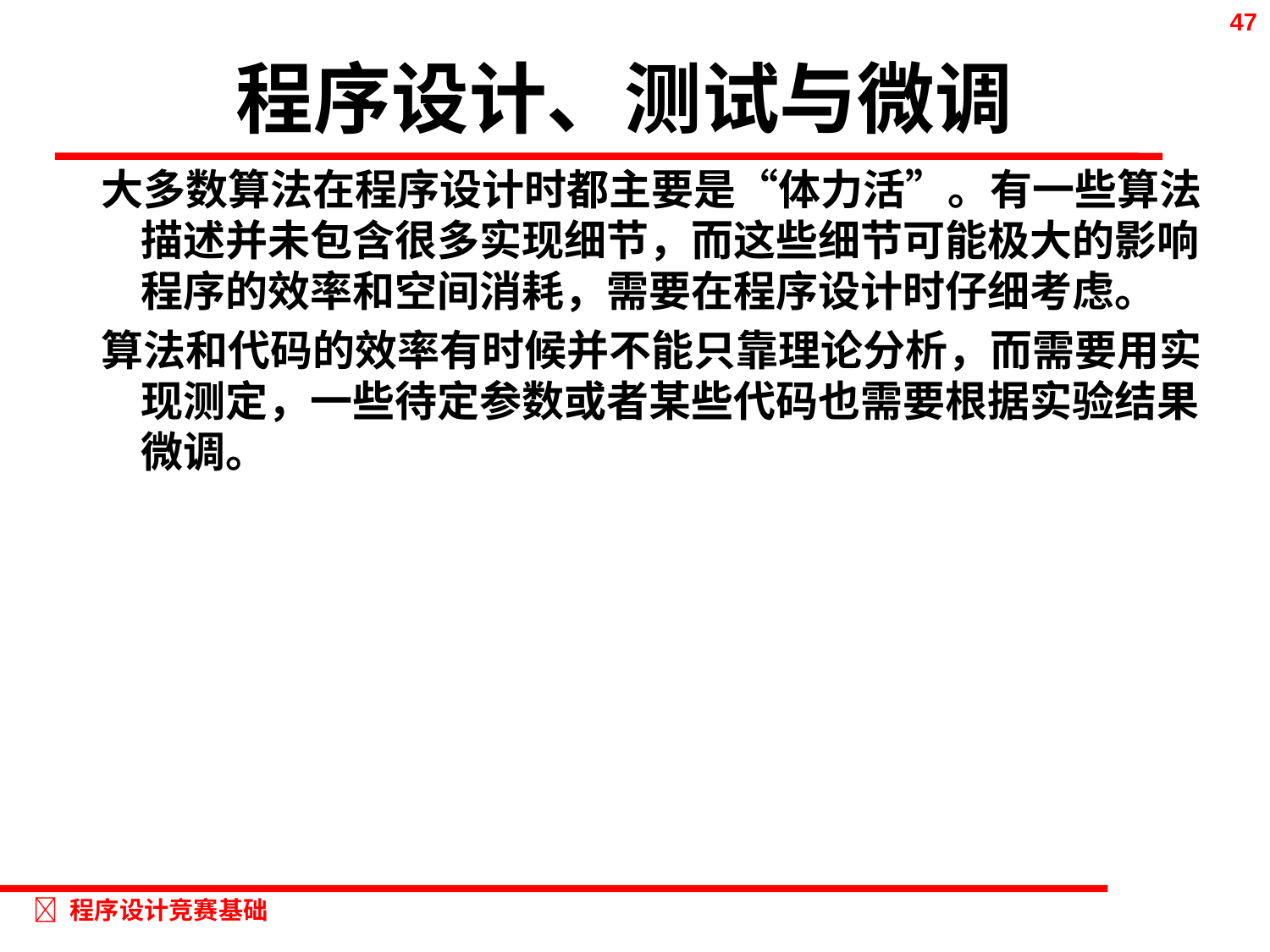

# 程序设计、测试与微调
大多数算法在程序设计时都主要是“体力活”。有一些算法描述并未包含很多实现细节，而这些细节可能极大的影响程序的效率和空间消耗，需要在程序设计时仔细考虑。
算法和代码的效率有时候并不能只靠理论分析，而需要用实现测定，一些待定参数或者某些代码也需要根据实验结果微调。